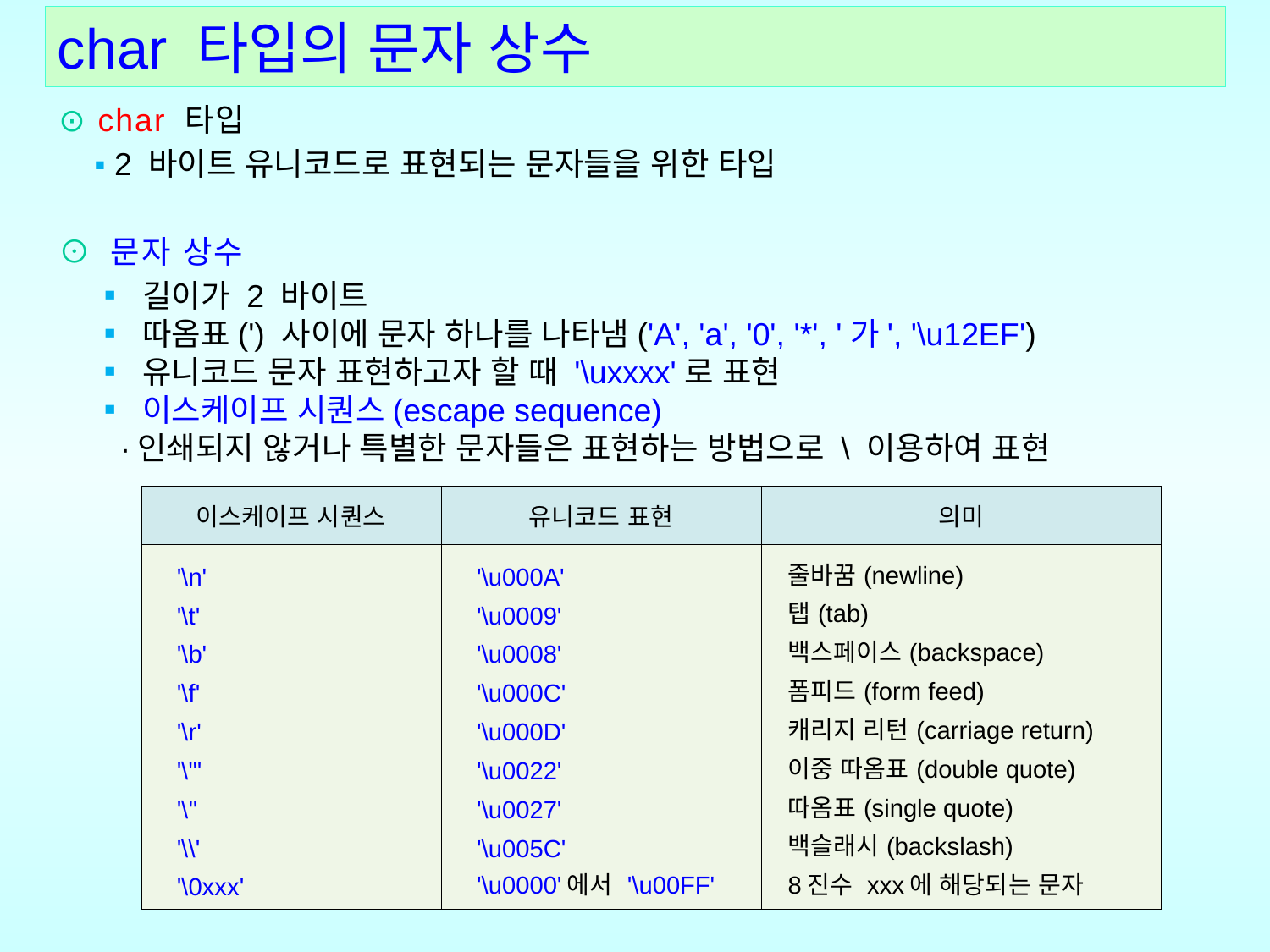

char 타입의 문자 상수
⊙ char 타입
    ▪ 2 바이트 유니코드로 표현되는 문자들을 위한 타입

⊙ 문자 상수
    ▪ 길이가 2 바이트
    ▪ 따옴표(') 사이에 문자 하나를 나타냄('A', 'a', '0', '*', '가', '\u12EF')
    ▪ 유니코드 문자 표현하고자 할 때 '\uxxxx'로 표현
    ▪ 이스케이프 시퀀스(escape sequence)
       ∙인쇄되지 않거나 특별한 문자들은 표현하는 방법으로 \ 이용하여 표현
| 이스케이프 시퀀스 | 유니코드 표현 | 의미 |
| --- | --- | --- |
| '\n' '\t' '\b' '\f' '\r' '\"' '\'' '\\' '\0xxx' | '\u000A' '\u0009' '\u0008' '\u000C' '\u000D' '\u0022' '\u0027' '\u005C' '\u0000'에서 '\u00FF' | 줄바꿈(newline) 탭(tab) 백스페이스(backspace) 폼피드(form feed) 캐리지 리턴(carriage return) 이중 따옴표(double quote) 따옴표(single quote) 백슬래시(backslash) 8진수 xxx에 해당되는 문자 |